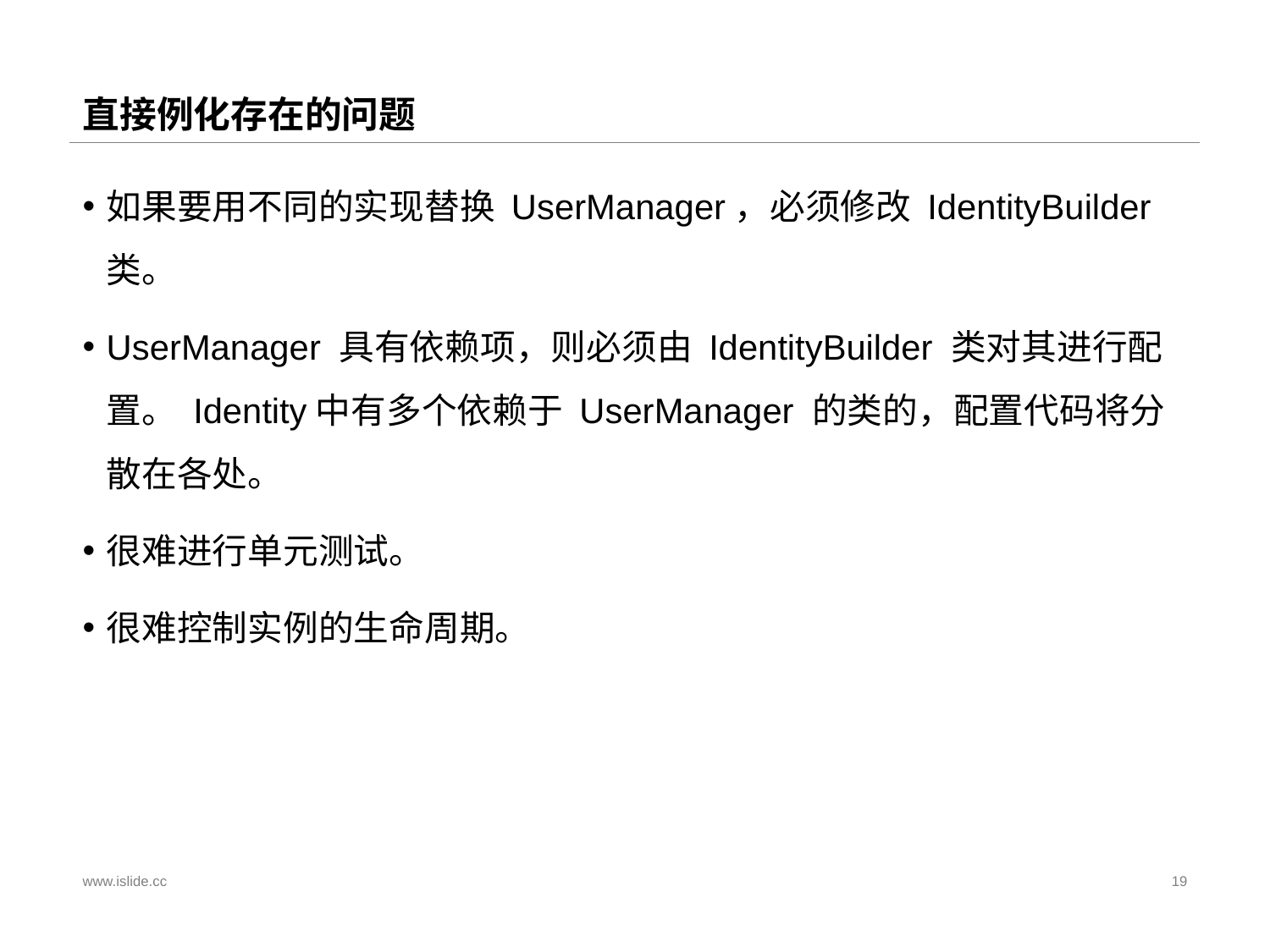

# 直接例化存在的问题
如果要用不同的实现替换 UserManager，必须修改 IdentityBuilder类。
UserManager 具有依赖项，则必须由 IdentityBuilder 类对其进行配置。 Identity中有多个依赖于 UserManager 的类的，配置代码将分散在各处。
很难进行单元测试。
很难控制实例的生命周期。
www.islide.cc
19